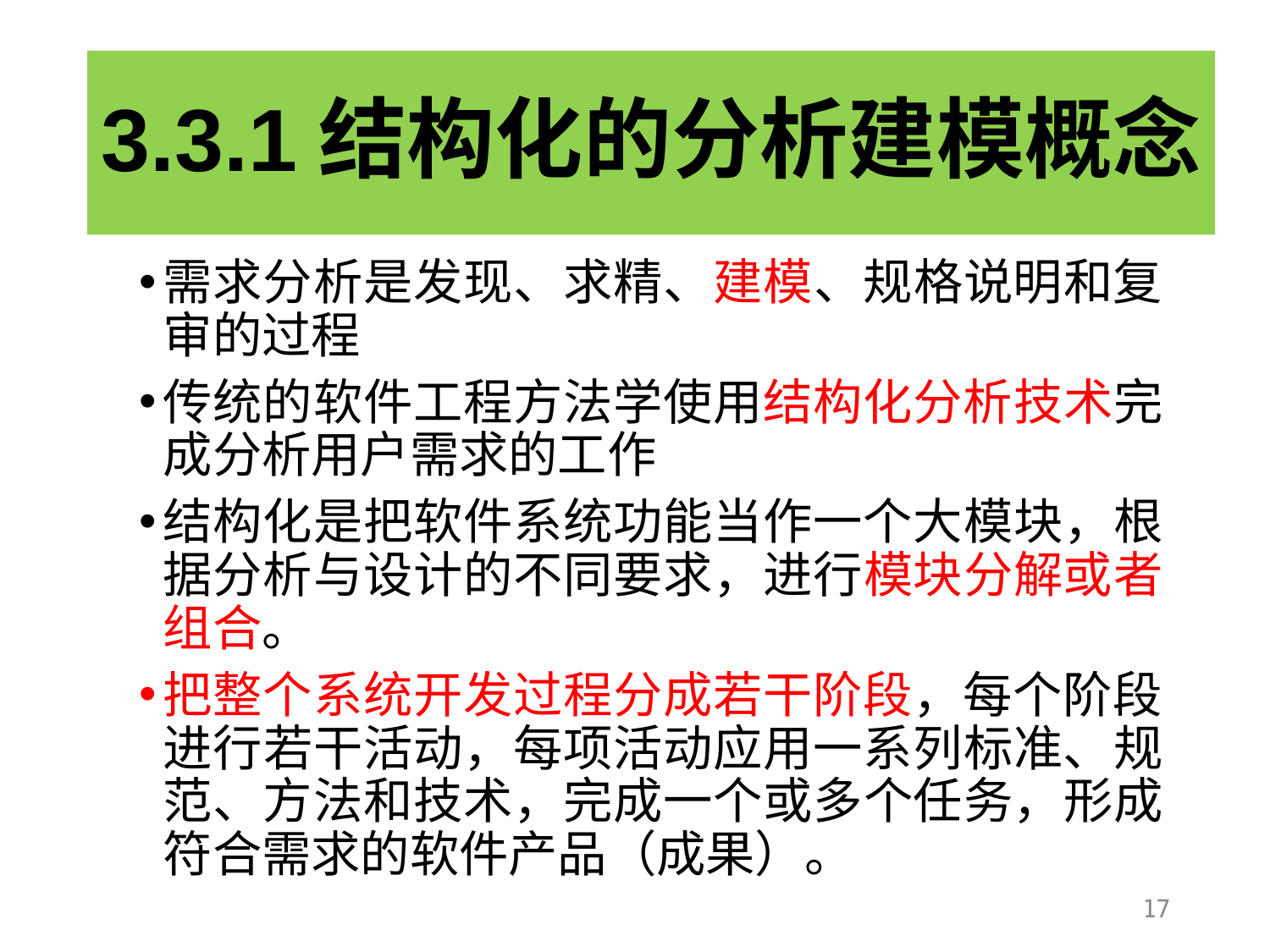

# 3.3.1结构化的分析建模概念
需求分析是发现、求精、建模、规格说明和复审的过程
传统的软件工程方法学使用结构化分析技术完成分析用户需求的工作
结构化是把软件系统功能当作一个大模块，根据分析与设计的不同要求，进行模块分解或者组合。
把整个系统开发过程分成若干阶段，每个阶段进行若干活动，每项活动应用一系列标准、规范、方法和技术，完成一个或多个任务，形成符合需求的软件产品（成果）。

17